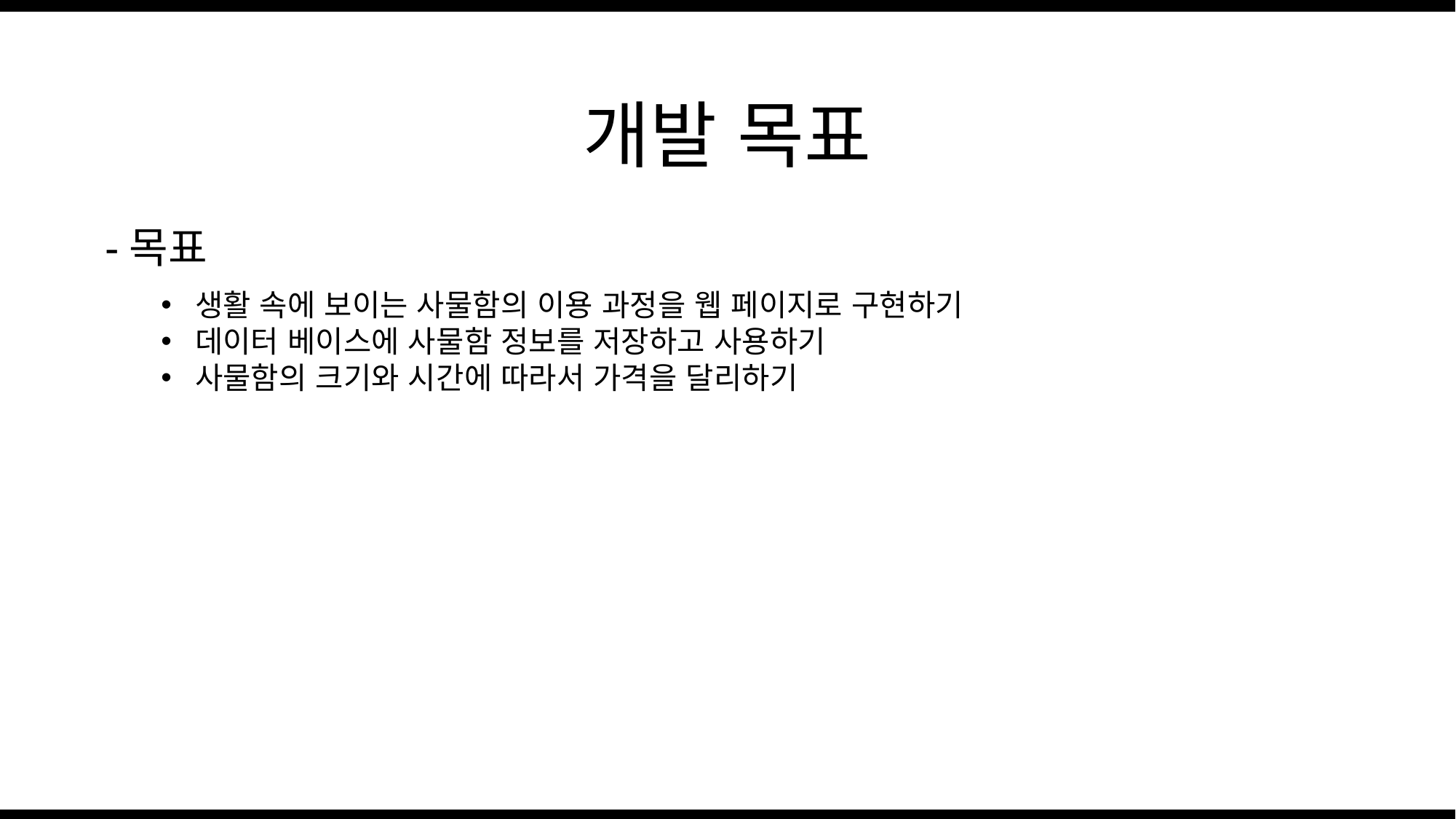

개발 목표
-목표
생활 속에 보이는 사물함의 이용 과정을 웹 페이지로 구현하기
데이터 베이스에 사물함 정보를 저장하고 사용하기
사물함의 크기와 시간에 따라서 가격을 달리하기